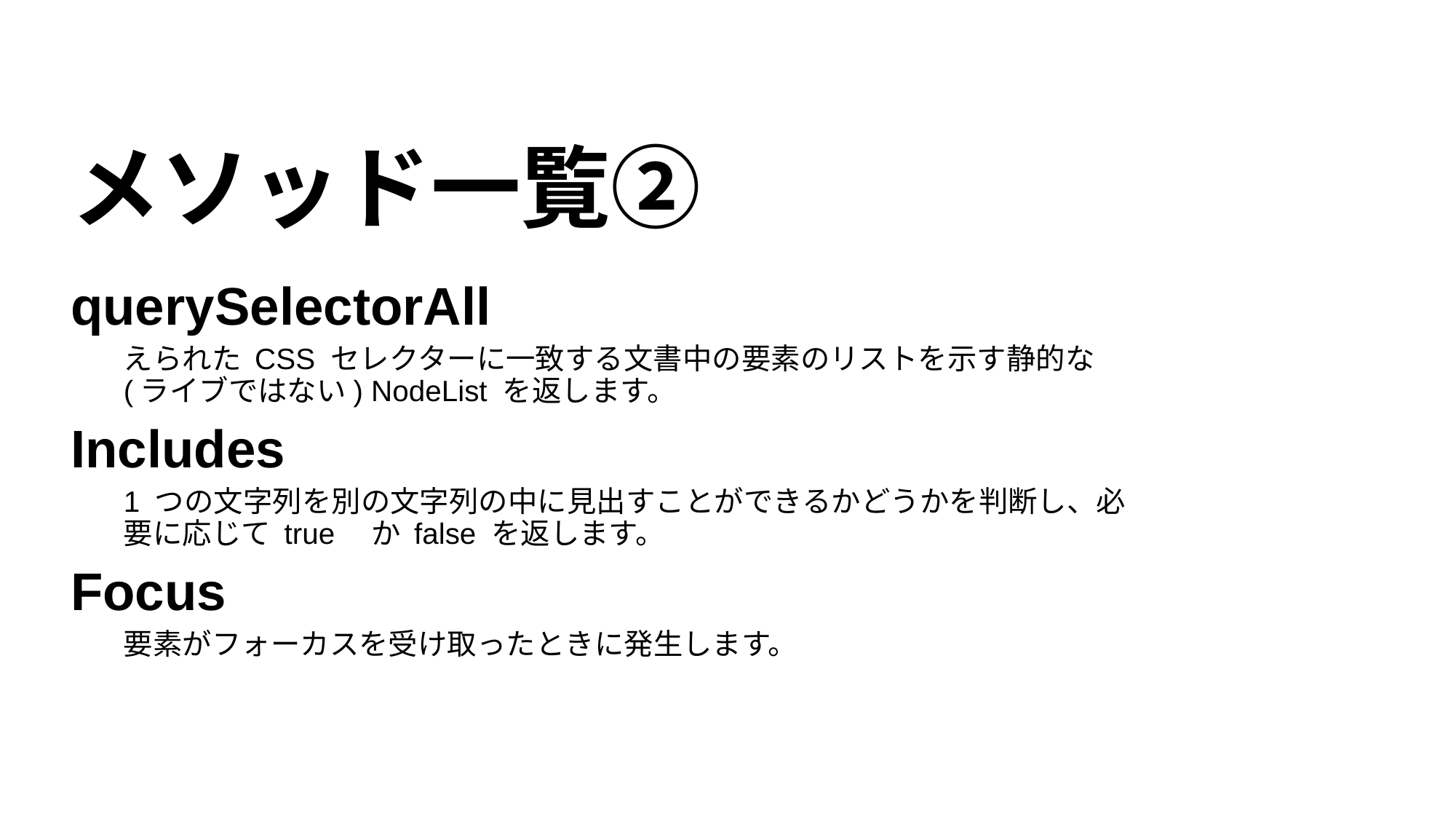

# メソッド一覧②
querySelectorAll
えられた CSS セレクターに一致する文書中の要素のリストを示す静的な (ライブではない) NodeList を返します。
Includes
1 つの文字列を別の文字列の中に見出すことができるかどうかを判断し、必要に応じて true　か false を返します。
Focus
要素がフォーカスを受け取ったときに発生します。